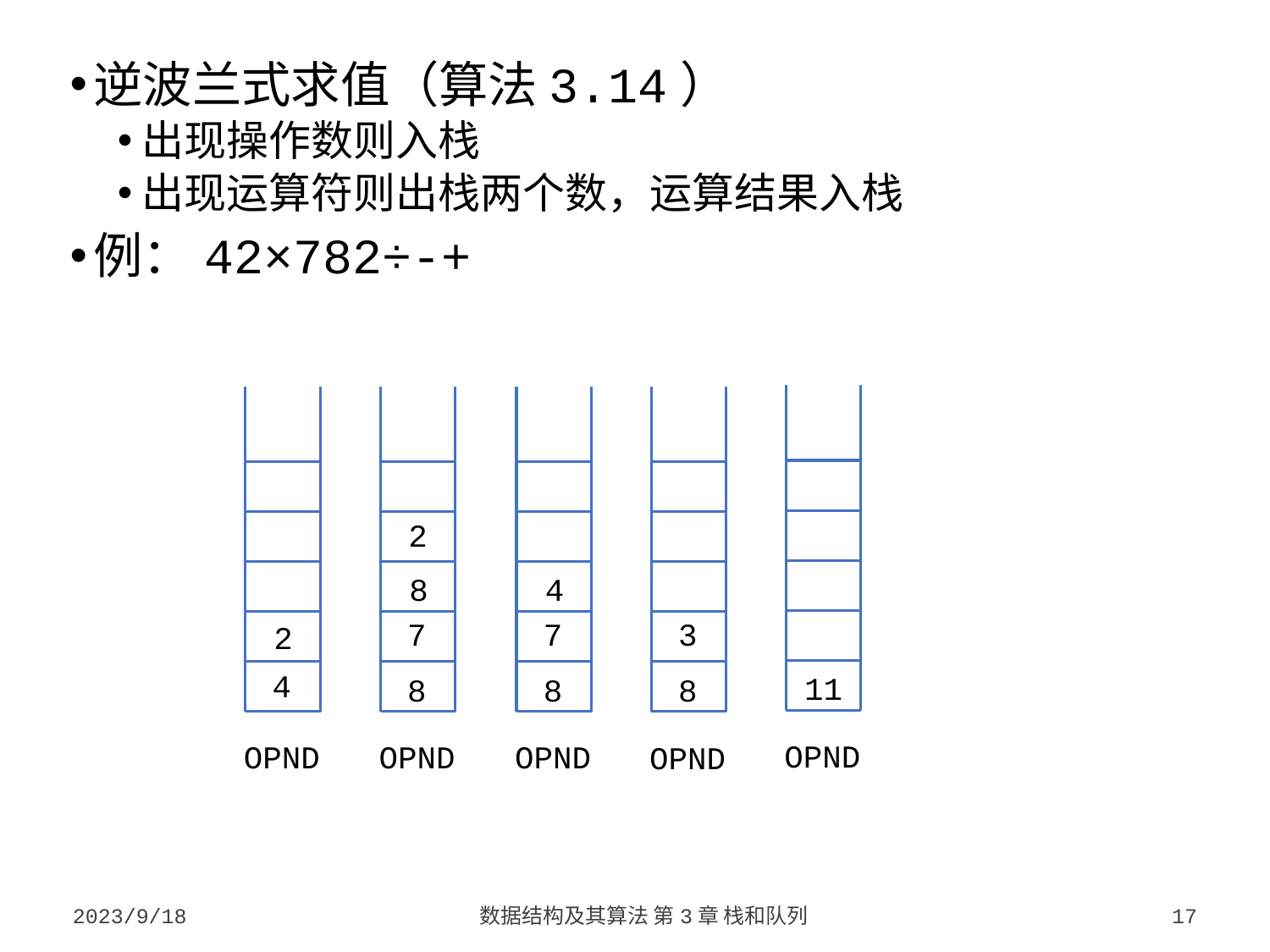

逆波兰式求值（算法3.14）
出现操作数则入栈
出现运算符则出栈两个数，运算结果入栈
例：42×782÷-+
OPND
OPND
OPND
OPND
OPND
2
8
4
7
7
3
2
4
11
8
8
8
2023/9/18
数据结构及其算法 第3章 栈和队列
17